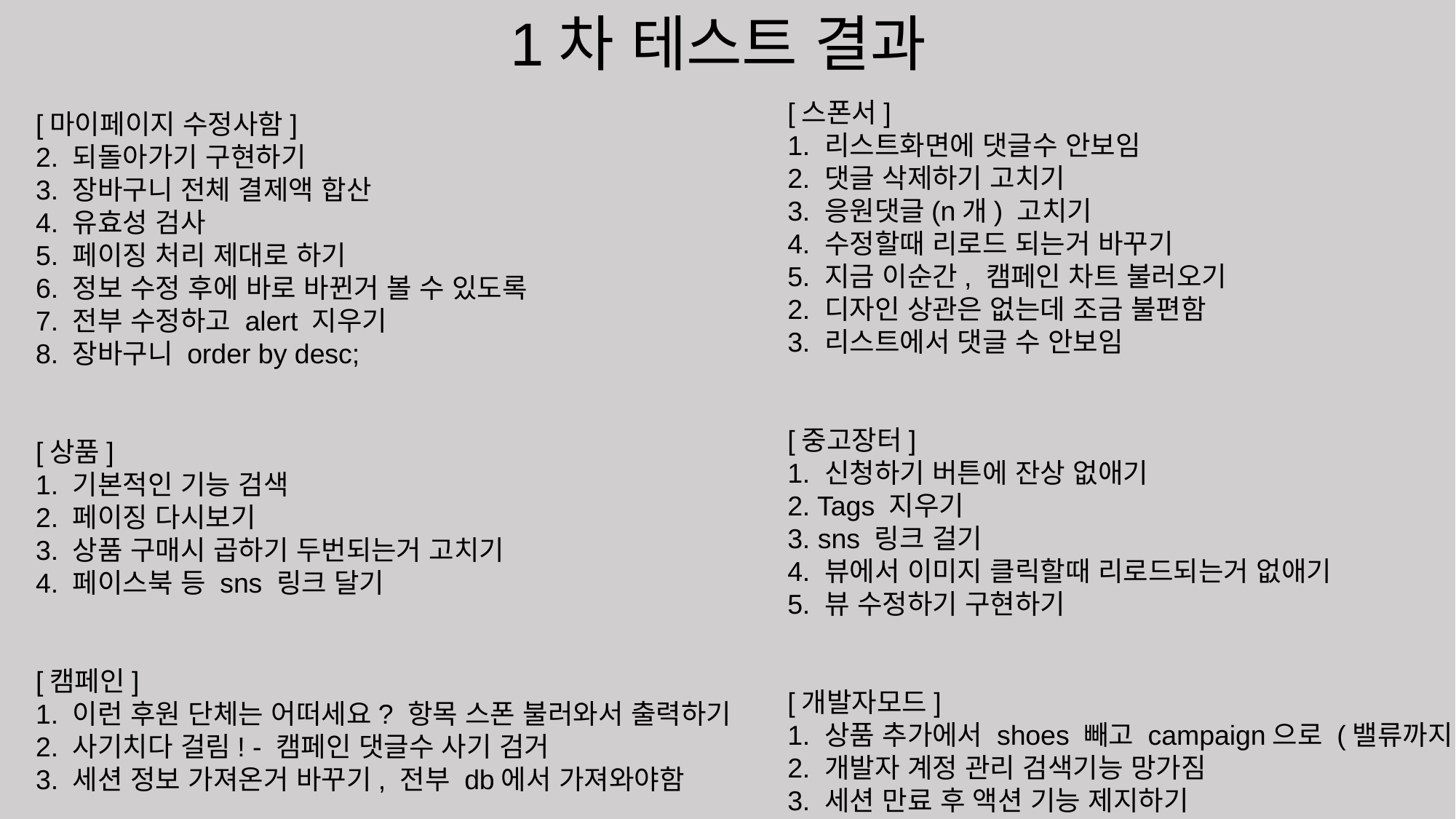

1차 테스트 결과
[스폰서]
1. 리스트화면에 댓글수 안보임
2. 댓글 삭제하기 고치기
3. 응원댓글(n개) 고치기
4. 수정할때 리로드 되는거 바꾸기
5. 지금 이순간, 캠페인 차트 불러오기
2. 디자인 상관은 없는데 조금 불편함
3. 리스트에서 댓글 수 안보임

[중고장터]
1. 신청하기 버튼에 잔상 없애기
2. Tags 지우기
3. sns 링크 걸기
4. 뷰에서 이미지 클릭할때 리로드되는거 없애기
5. 뷰 수정하기 구현하기

[개발자모드]
1. 상품 추가에서 shoes 빼고 campaign으로 (밸류까지)
2. 개발자 계정 관리 검색기능 망가짐
3. 세션 만료 후 액션 기능 제지하기
[마이페이지 수정사함]
2. 되돌아가기 구현하기
3. 장바구니 전체 결제액 합산
4. 유효성 검사
5. 페이징 처리 제대로 하기
6. 정보 수정 후에 바로 바뀐거 볼 수 있도록
7. 전부 수정하고 alert 지우기
8. 장바구니 order by desc;

[상품]
1. 기본적인 기능 검색
2. 페이징 다시보기
3. 상품 구매시 곱하기 두번되는거 고치기
4. 페이스북 등 sns 링크 달기

[캠페인]
1. 이런 후원 단체는 어떠세요? 항목 스폰 불러와서 출력하기
2. 사기치다 걸림! - 캠페인 댓글수 사기 검거
3. 세션 정보 가져온거 바꾸기, 전부 db에서 가져와야함